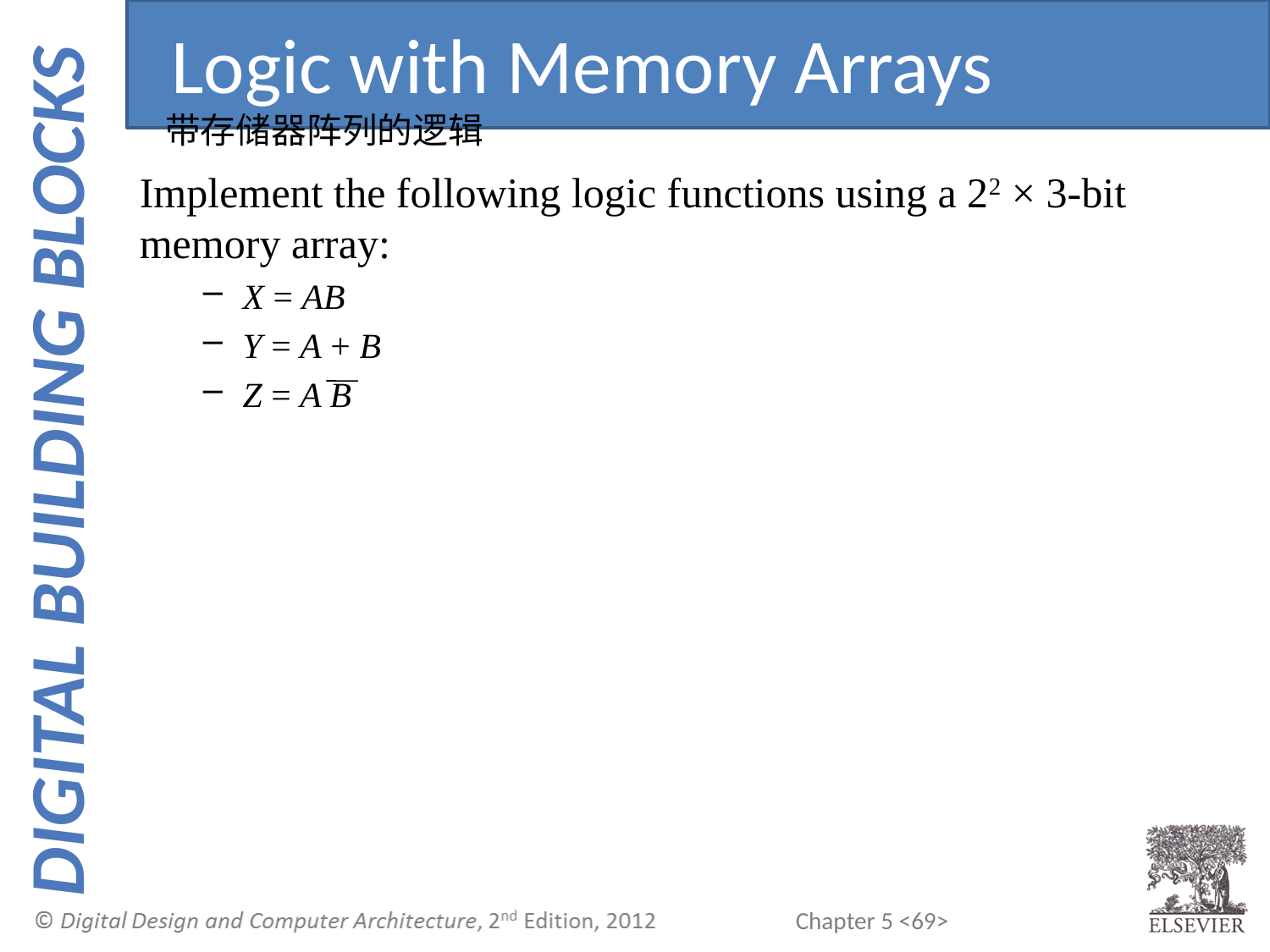

Logic with Memory Arrays
带存储器阵列的逻辑
Implement the following logic functions using a 22 × 3-bit memory array:
X = AB
Y = A + B
Z = A B